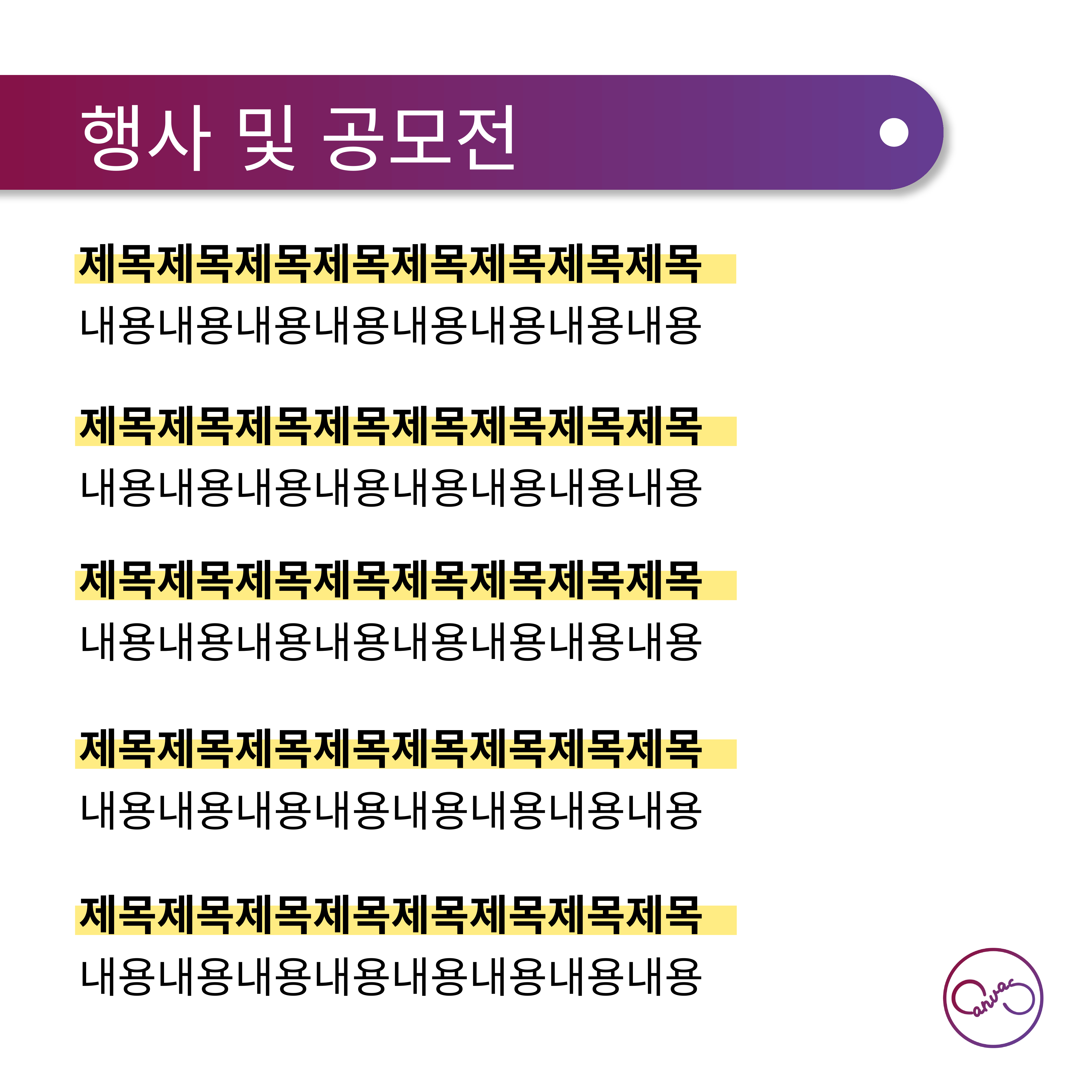

# 행사 및 공모전
제목제목제목제목제목제목제목제목

내용내용내용내용내용내용내용내용
제목제목제목제목제목제목제목제목

내용내용내용내용내용내용내용내용
제목제목제목제목제목제목제목제목

내용내용내용내용내용내용내용내용
제목제목제목제목제목제목제목제목

내용내용내용내용내용내용내용내용
제목제목제목제목제목제목제목제목

내용내용내용내용내용내용내용내용